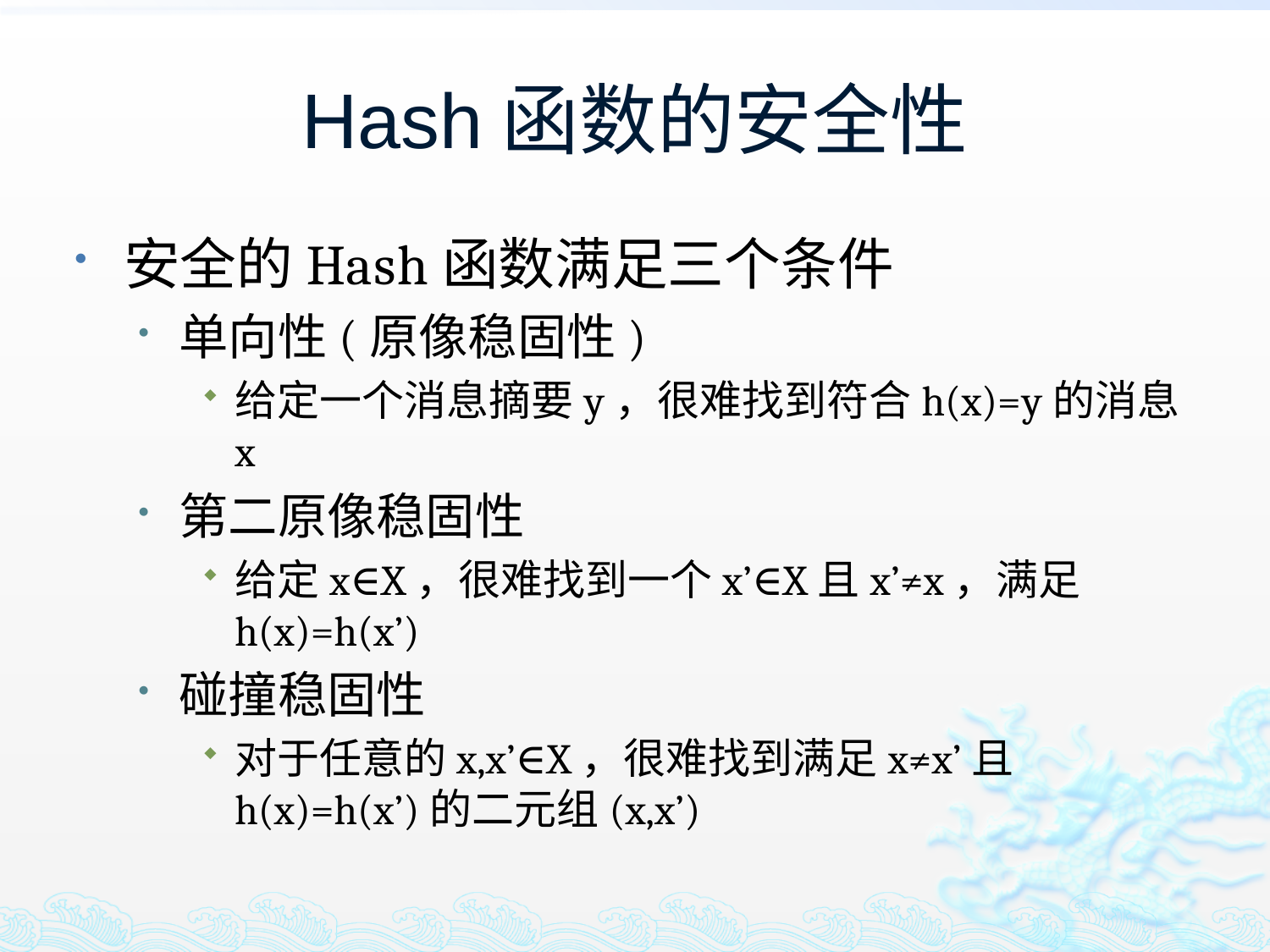

# Hash函数的安全性
安全的Hash函数满足三个条件
单向性(原像稳固性)
给定一个消息摘要y，很难找到符合h(x)=y的消息x
第二原像稳固性
给定x∈X，很难找到一个x’∈X且x’≠x，满足h(x)=h(x’)
碰撞稳固性
对于任意的x,x’∈X，很难找到满足x≠x’且h(x)=h(x’)的二元组(x,x’)